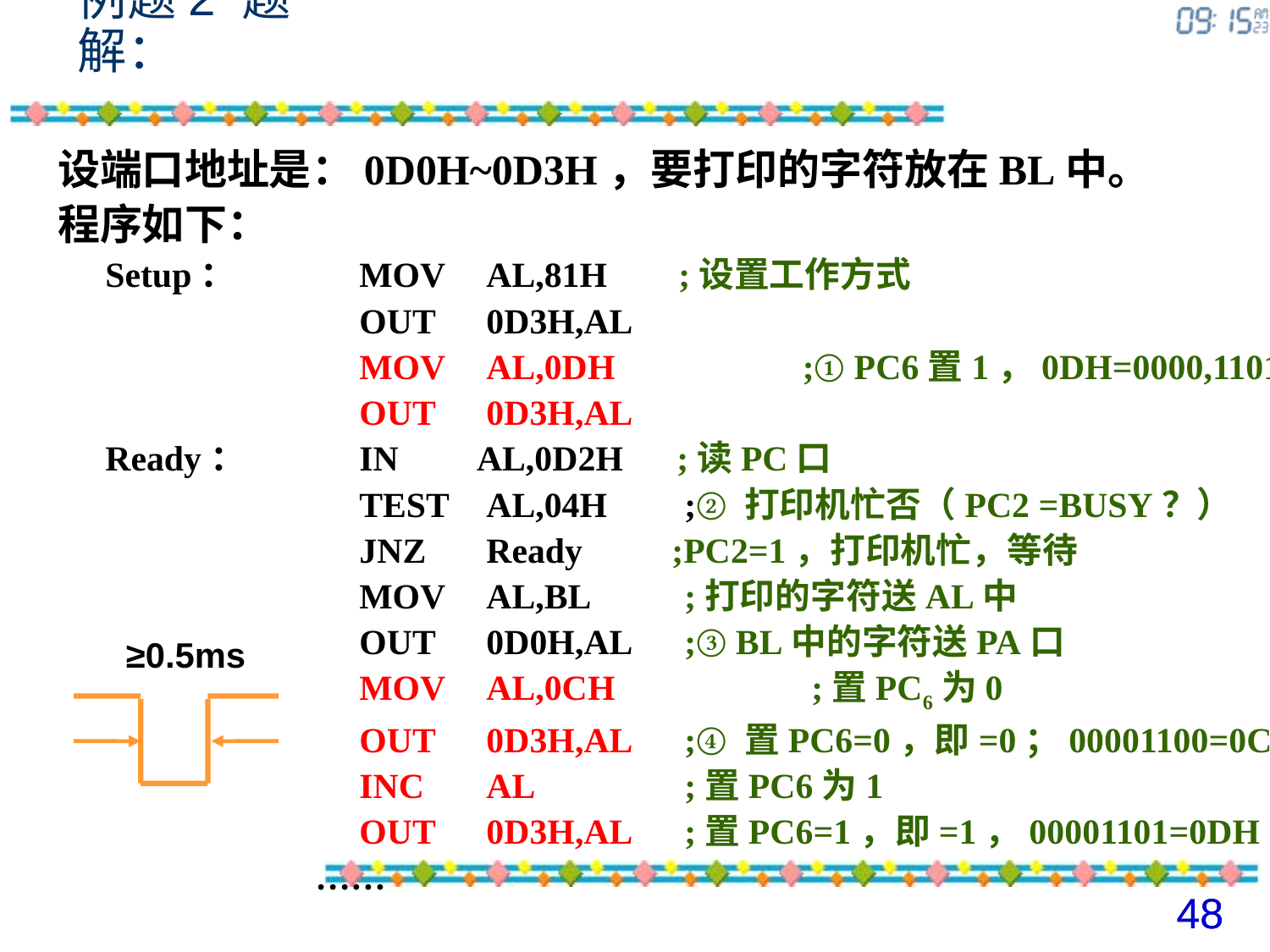

例题2 题解：
设端口地址是：0D0H~0D3H，要打印的字符放在BL中。
程序如下：
	Setup：	MOV	AL,81H        ;设置工作方式
			OUT	0D3H,AL
			MOV 	AL,0DH	       ;① PC6置1，0DH=0000,1101
			OUT	0D3H,AL
	Ready：	IN         AL,0D2H      ;读PC口
			TEST	AL,04H	        ;② 打印机忙否（PC2 =BUSY？）
			JNZ	Ready          ;PC2=1，打印机忙，等待
			MOV	AL,BL	        ;打印的字符送AL中
			OUT	0D0H,AL      ;③ BL中的字符送PA口
			MOV 	AL,0CH	        ;置PC6为0
			OUT	0D3H,AL      ;④ 置PC6=0，即=0；00001100=0CH
			INC 	AL	        ;置PC6为1
			OUT	0D3H,AL      ;置PC6=1，即=1，00001101=0DH
                             ……
≥0.5ms